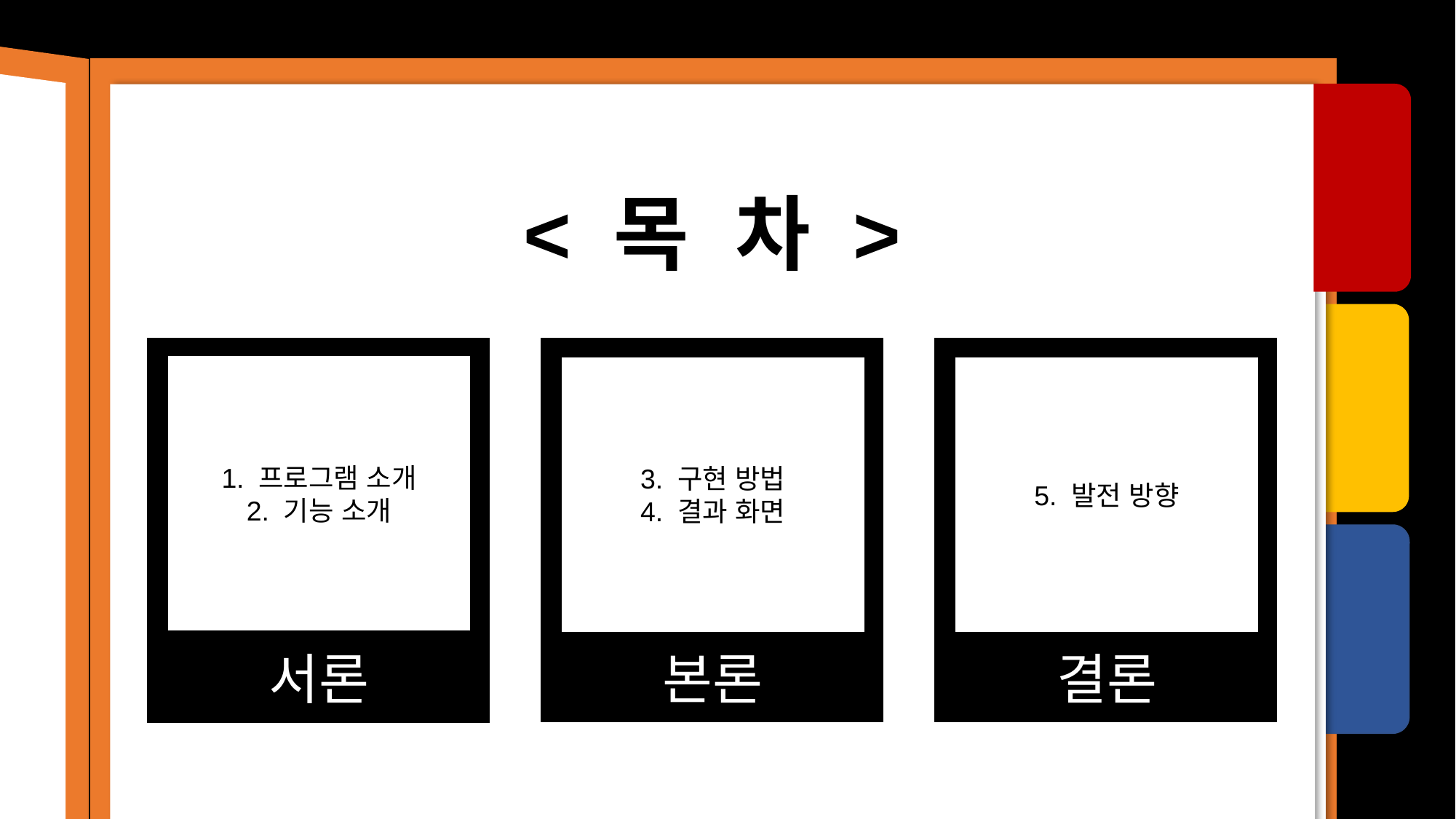

< 목  차 >

결론

본론

서론
1. 프로그램 소개
2. 기능 소개
5. 발전 방향
3. 구현 방법
4. 결과 화면